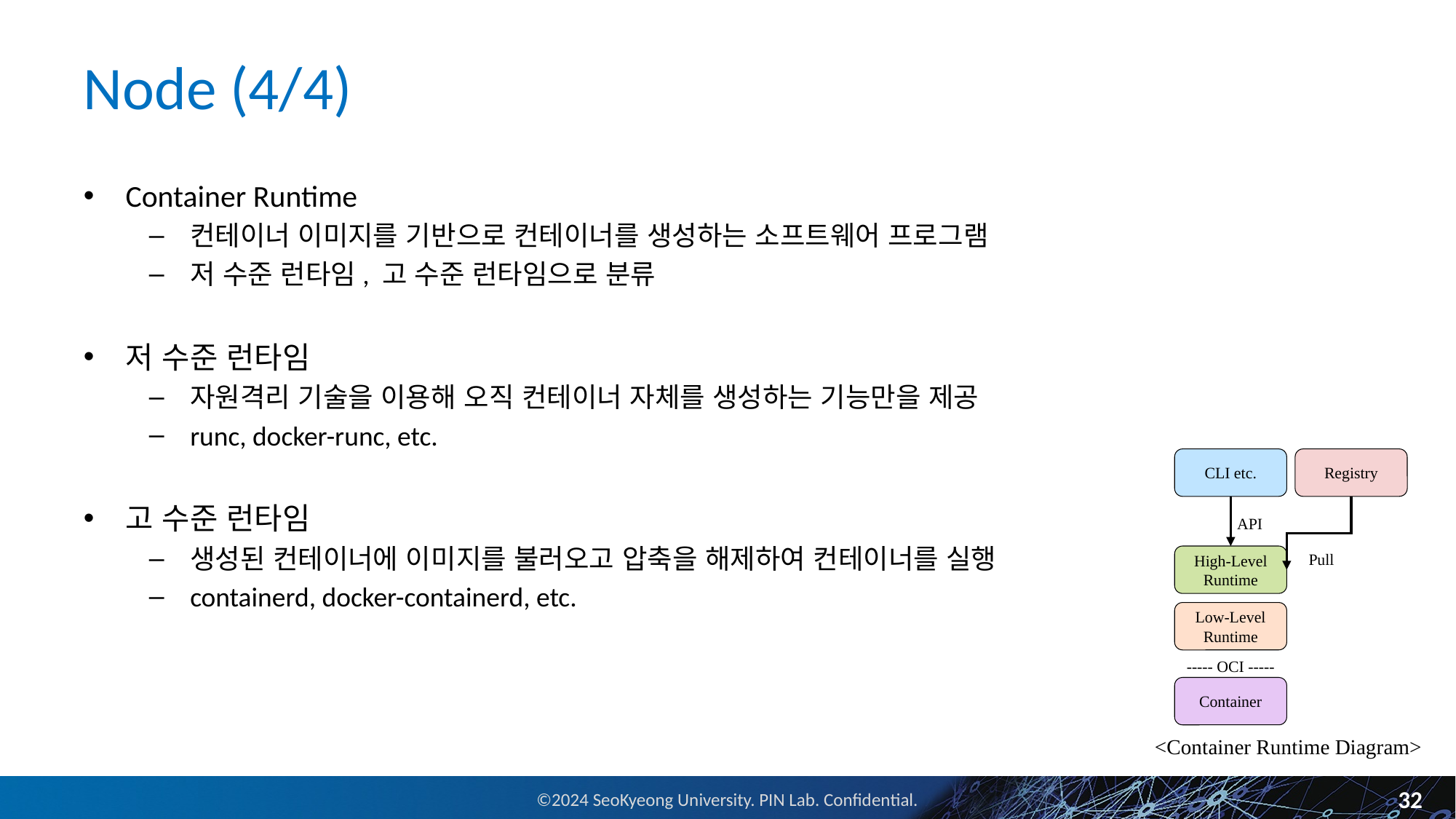

# Node (4/4)
Container Runtime
컨테이너 이미지를 기반으로 컨테이너를 생성하는 소프트웨어 프로그램
저 수준 런타임, 고 수준 런타임으로 분류

저 수준 런타임
자원격리 기술을 이용해 오직 컨테이너 자체를 생성하는 기능만을 제공
runc, docker-runc, etc.

고 수준 런타임
생성된 컨테이너에 이미지를 불러오고 압축을 해제하여 컨테이너를 실행
containerd, docker-containerd, etc.
CLI etc.
Registry
API
Pull
High-Level Runtime
Low-Level Runtime
----- OCI -----
Container
<Container Runtime Diagram>
32